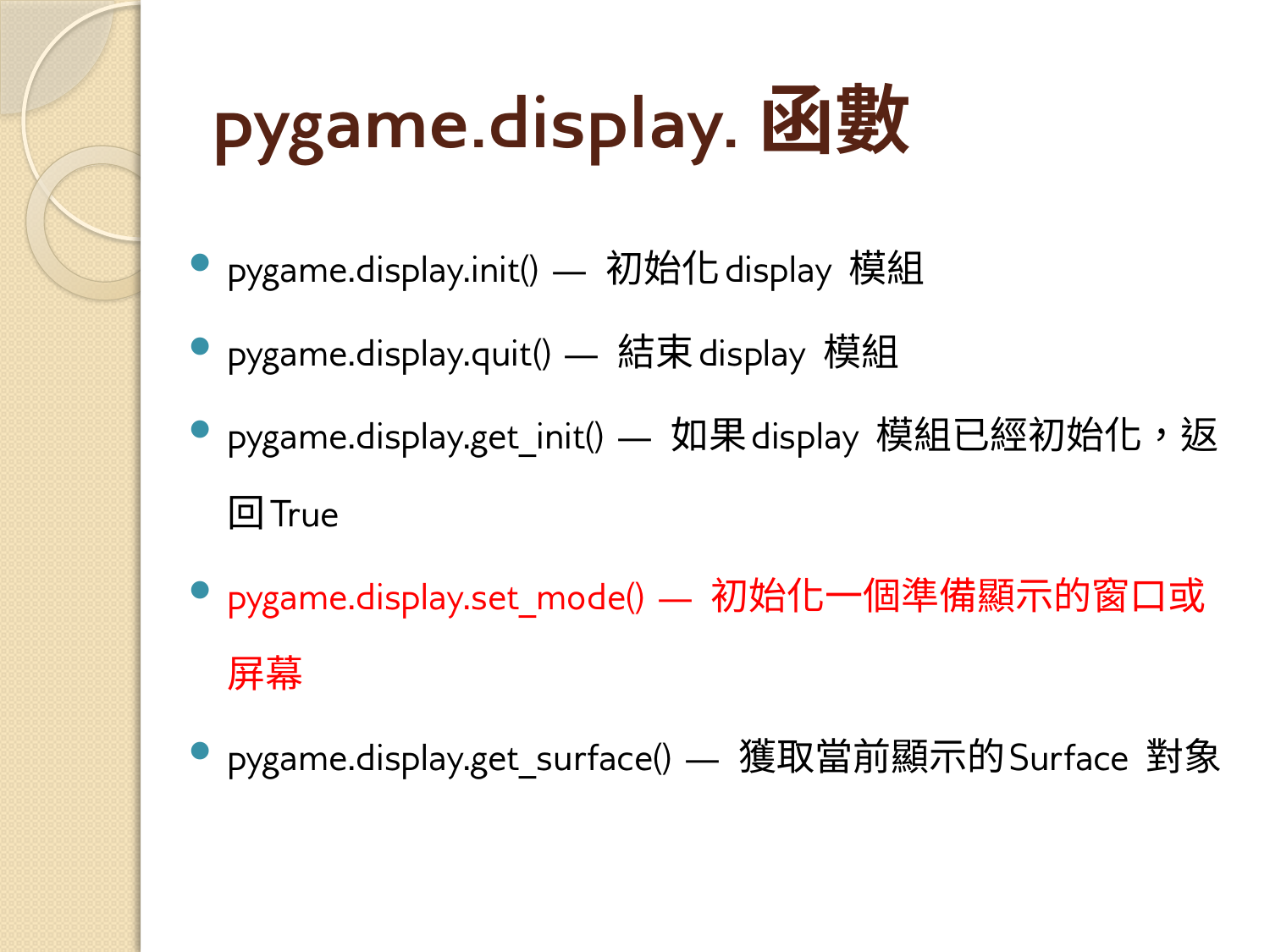

# pygame.display.函數
pygame.display.init() — 初始化display 模組
pygame.display.quit() — 結束display 模組
pygame.display.get_init() — 如果display 模組已經初始化，返回True
pygame.display.set_mode() — 初始化一個準備顯示的窗口或屏幕
pygame.display.get_surface() — 獲取當前顯示的Surface 對象